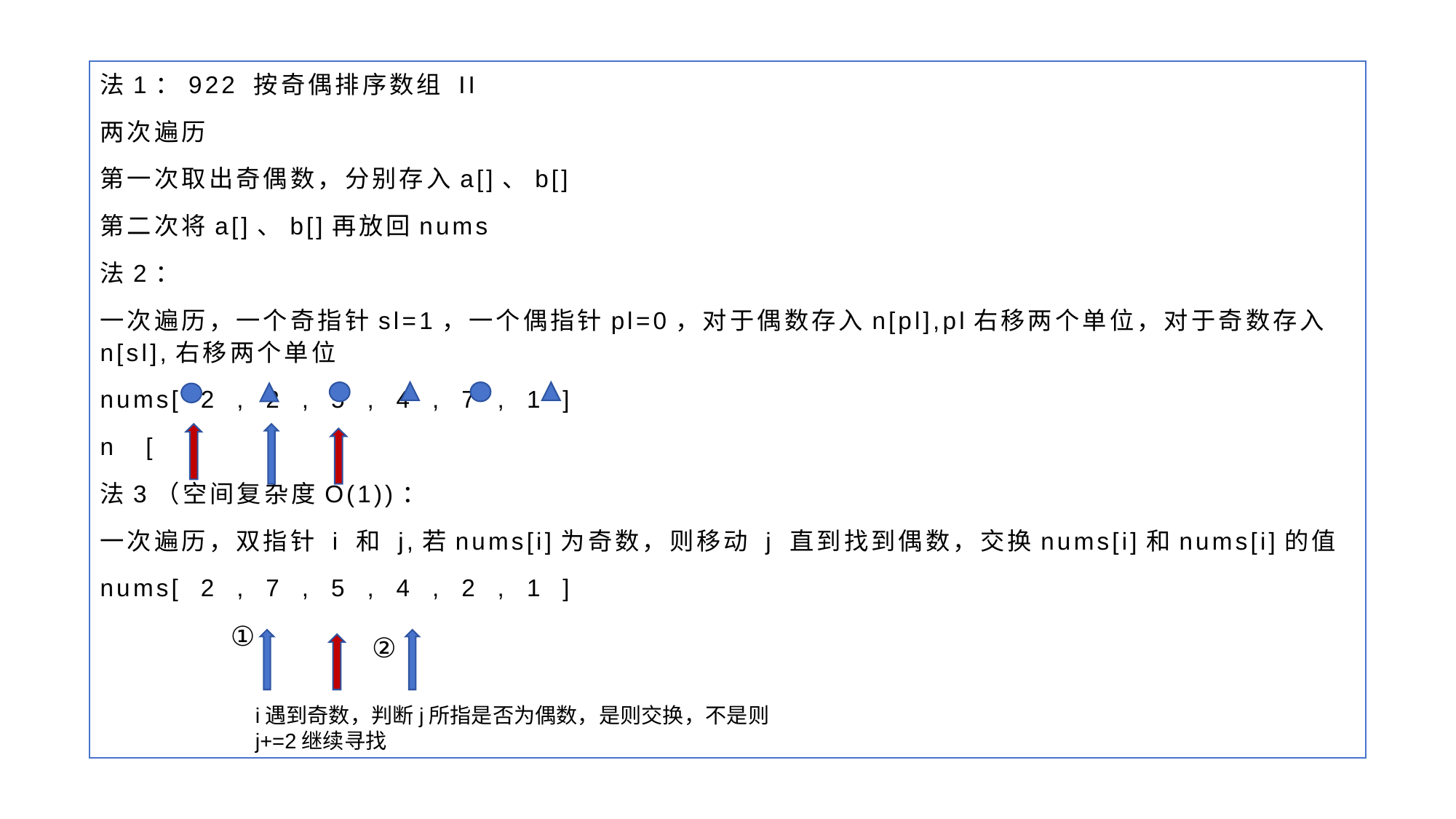

法1：922 按奇偶排序数组 II
两次遍历
第一次取出奇偶数，分别存入a[]、b[]
第二次将a[]、b[]再放回nums
法2：
一次遍历，一个奇指针sl=1，一个偶指针pl=0，对于偶数存入n[pl],pl右移两个单位，对于奇数存入n[sl],右移两个单位
nums[  2  ,  2  ,  5  ,  4  ,  7  ,  1  ]
n   [
法3（空间复杂度O(1))：
一次遍历，双指针 i 和 j,若nums[i]为奇数，则移动 j 直到找到偶数，交换nums[i]和nums[i]的值
nums[  2  ,  7  ,  5  ,  4  ,  2  ,  1  ]

①
②

i遇到奇数，判断j所指是否为偶数，是则交换，不是则j+=2继续寻找